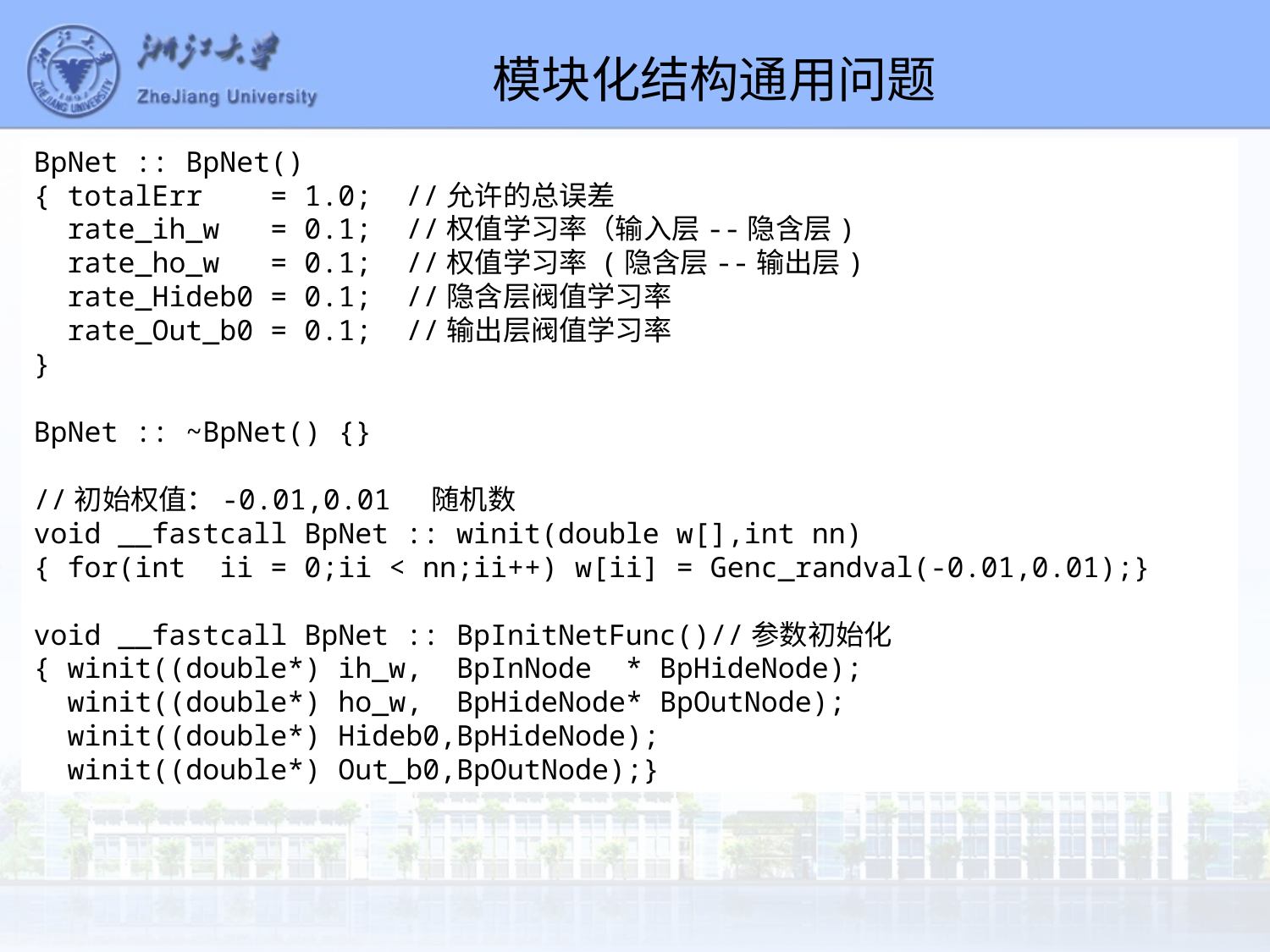

模块化结构通用问题
BpNet :: BpNet()
{ totalErr    = 1.0;  //允许的总误差
  rate_ih_w   = 0.1;  //权值学习率（输入层--隐含层)
  rate_ho_w   = 0.1;  //权值学习率 (隐含层--输出层)
  rate_Hideb0 = 0.1;  //隐含层阀值学习率
  rate_Out_b0 = 0.1;  //输出层阀值学习率
}

BpNet :: ~BpNet() {}

//初始权值：-0.01,0.01  随机数
void __fastcall BpNet :: winit(double w[],int nn)
{ for(int  ii = 0;ii < nn;ii++) w[ii] = Genc_randval(-0.01,0.01);}

void __fastcall BpNet :: BpInitNetFunc()//参数初始化
{ winit((double*) ih_w,  BpInNode  * BpHideNode);
  winit((double*) ho_w,  BpHideNode* BpOutNode);
  winit((double*) Hideb0,BpHideNode);
  winit((double*) Out_b0,BpOutNode);}